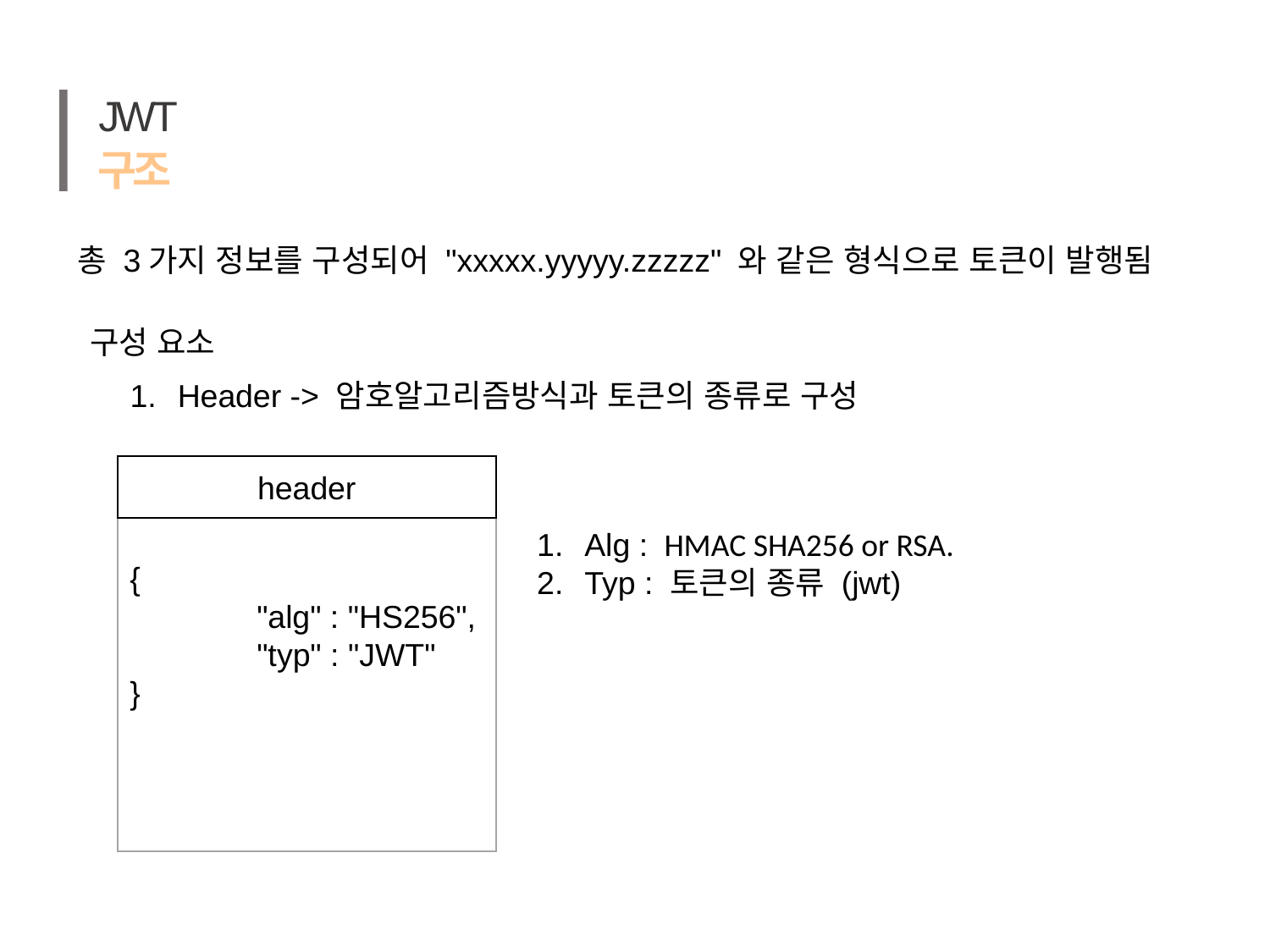

JWT

구조
총 3가지 정보를 구성되어 "xxxxx.yyyyy.zzzzz" 와 같은 형식으로 토큰이 발행됨
구성 요소
Header -> 암호알고리즘방식과 토큰의 종류로 구성
{
	"alg" : "HS256",
	"typ" : "JWT"
}

header
Alg :  HMAC SHA256 or RSA.
Typ : 토큰의 종류 (jwt)